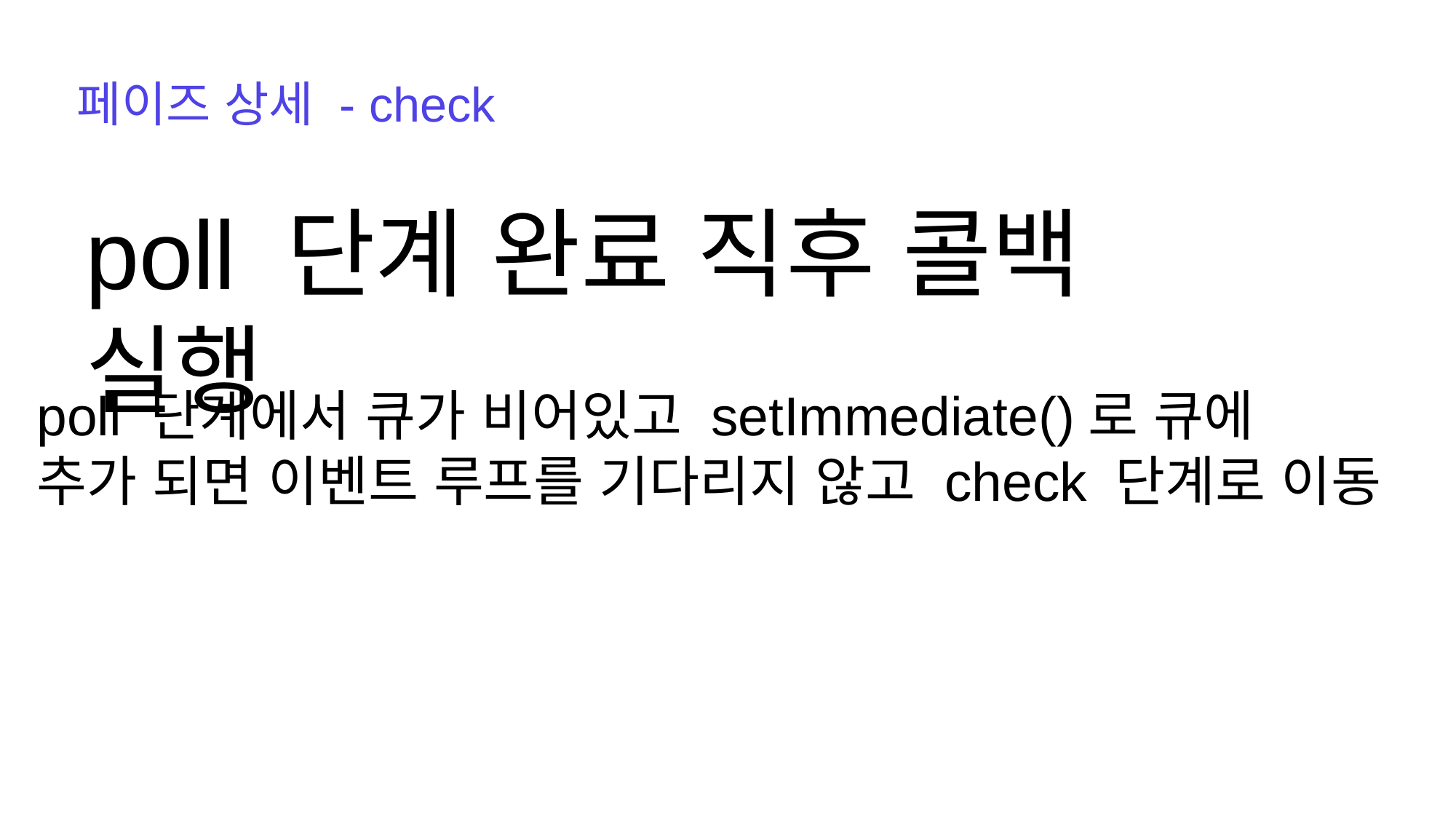

페이즈 상세 - check
poll 단계 완료 직후 콜백 실행
poll 단계에서 큐가 비어있고 setImmediate()로 큐에
추가 되면 이벤트 루프를 기다리지 않고 check 단계로 이동